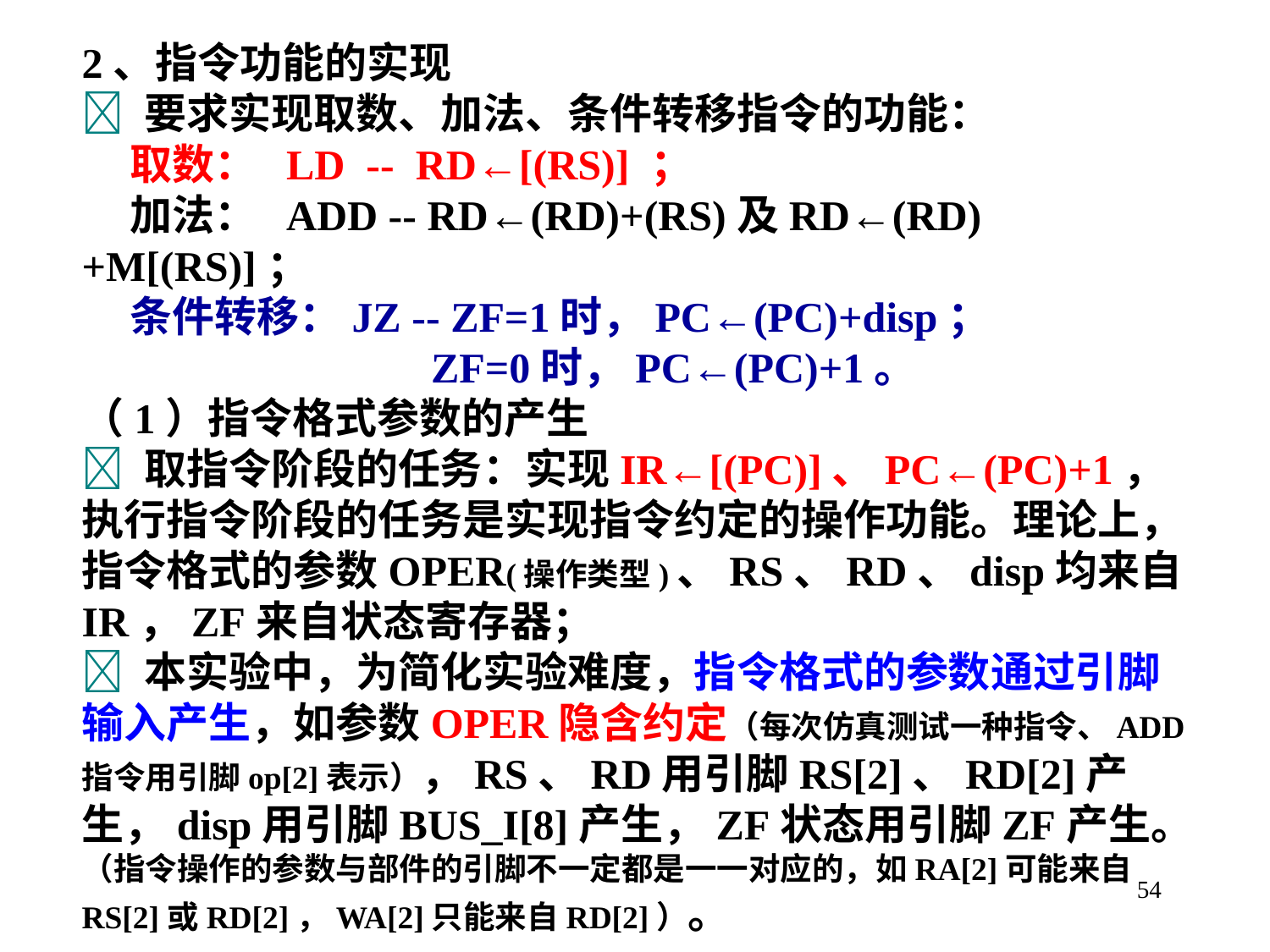

2、指令功能的实现
• 要求实现取数、加法、条件转移指令的功能：
    取数：  LD  --  RD←[(RS)] ；
    加法：  ADD -- RD←(RD)+(RS)及RD←(RD)+M[(RS)]；
    条件转移：JZ -- ZF=1时，PC←(PC)+disp；
                                 ZF=0时，PC←(PC)+1。
（1）指令格式参数的产生
• 取指令阶段的任务：实现IR←[(PC)]、PC←(PC)+1，执行指令阶段的任务是实现指令约定的操作功能。理论上，指令格式的参数OPER(操作类型)、RS、RD、disp均来自IR，ZF来自状态寄存器；
• 本实验中，为简化实验难度，指令格式的参数通过引脚输入产生，如参数OPER隐含约定（每次仿真测试一种指令、ADD指令用引脚op[2]表示），RS、RD用引脚RS[2]、RD[2]产生，disp用引脚BUS_I[8]产生，ZF状态用引脚ZF产生。（指令操作的参数与部件的引脚不一定都是一一对应的，如RA[2]可能来自RS[2]或RD[2]，WA[2]只能来自RD[2]）。
54